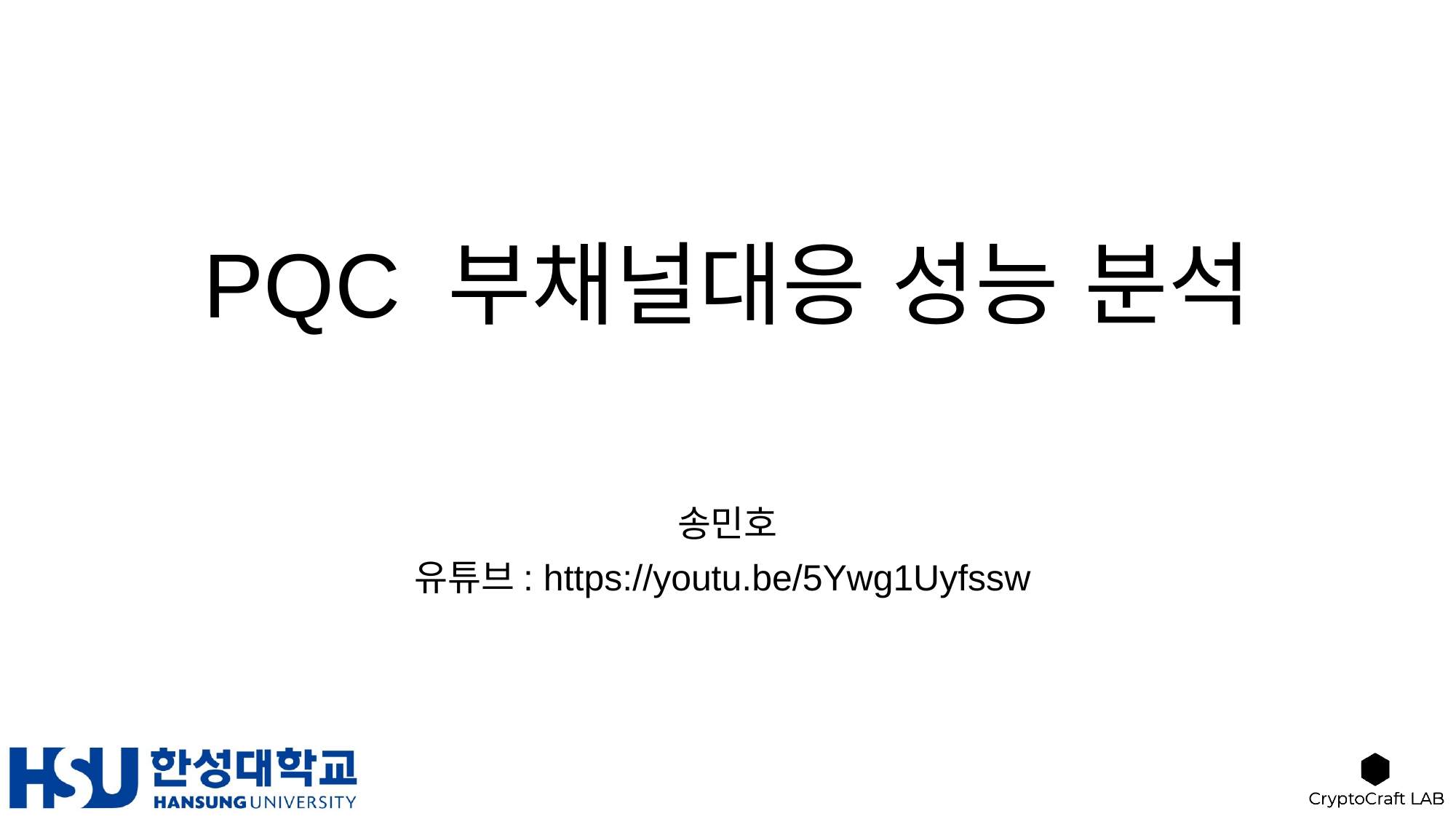

# PQC 부채널대응 성능 분석
송민호
유튜브: https://youtu.be/5Ywg1Uyfssw